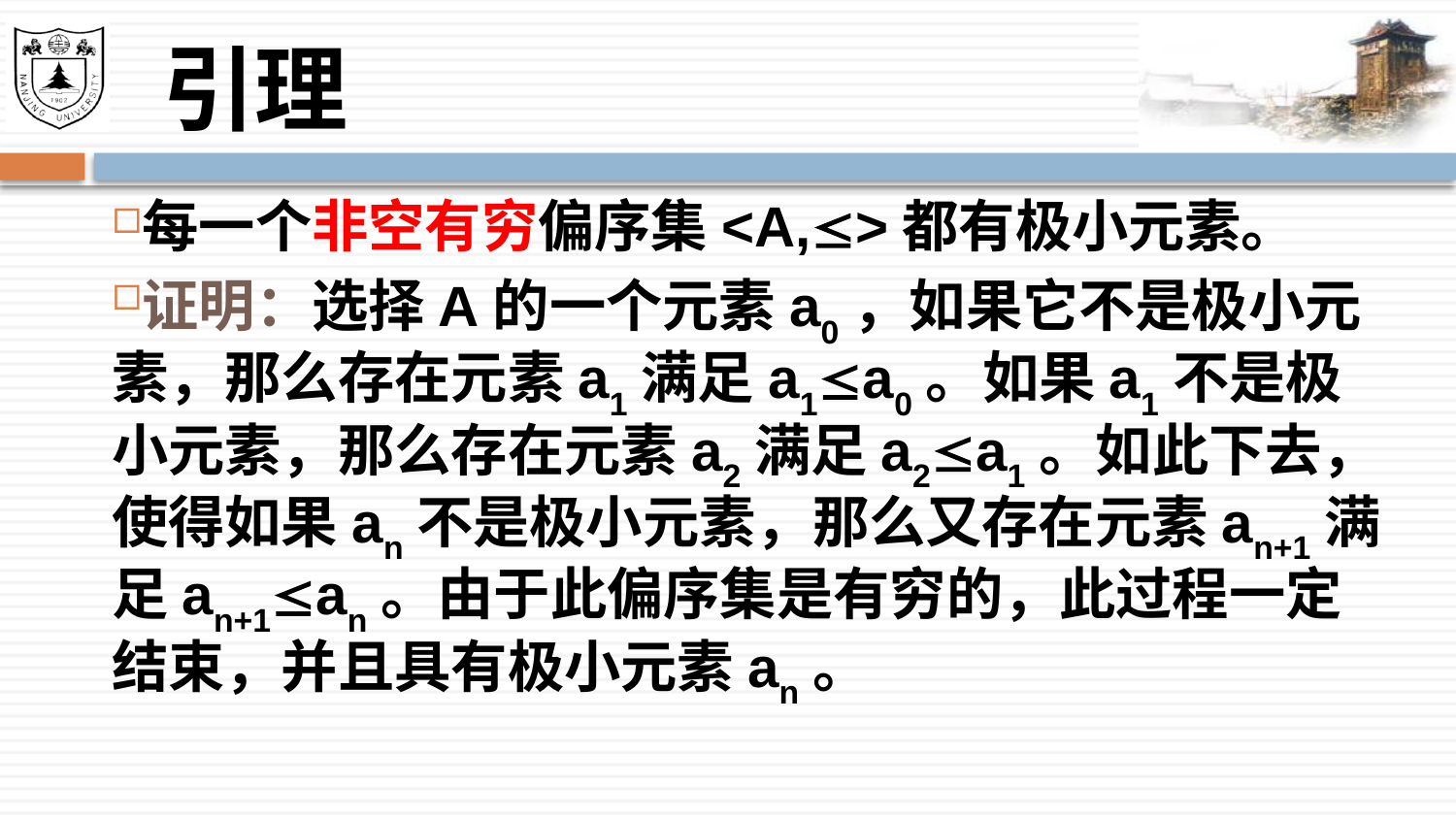

# 引理
每一个非空有穷偏序集<A,≤>都有极小元素。
证明：选择A的一个元素a0，如果它不是极小元素，那么存在元素a1满足a1≤a0。如果a1不是极小元素，那么存在元素a2满足a2≤a1。如此下去，使得如果an不是极小元素，那么又存在元素an+1满足an+1≤an。由于此偏序集是有穷的，此过程一定结束，并且具有极小元素an。